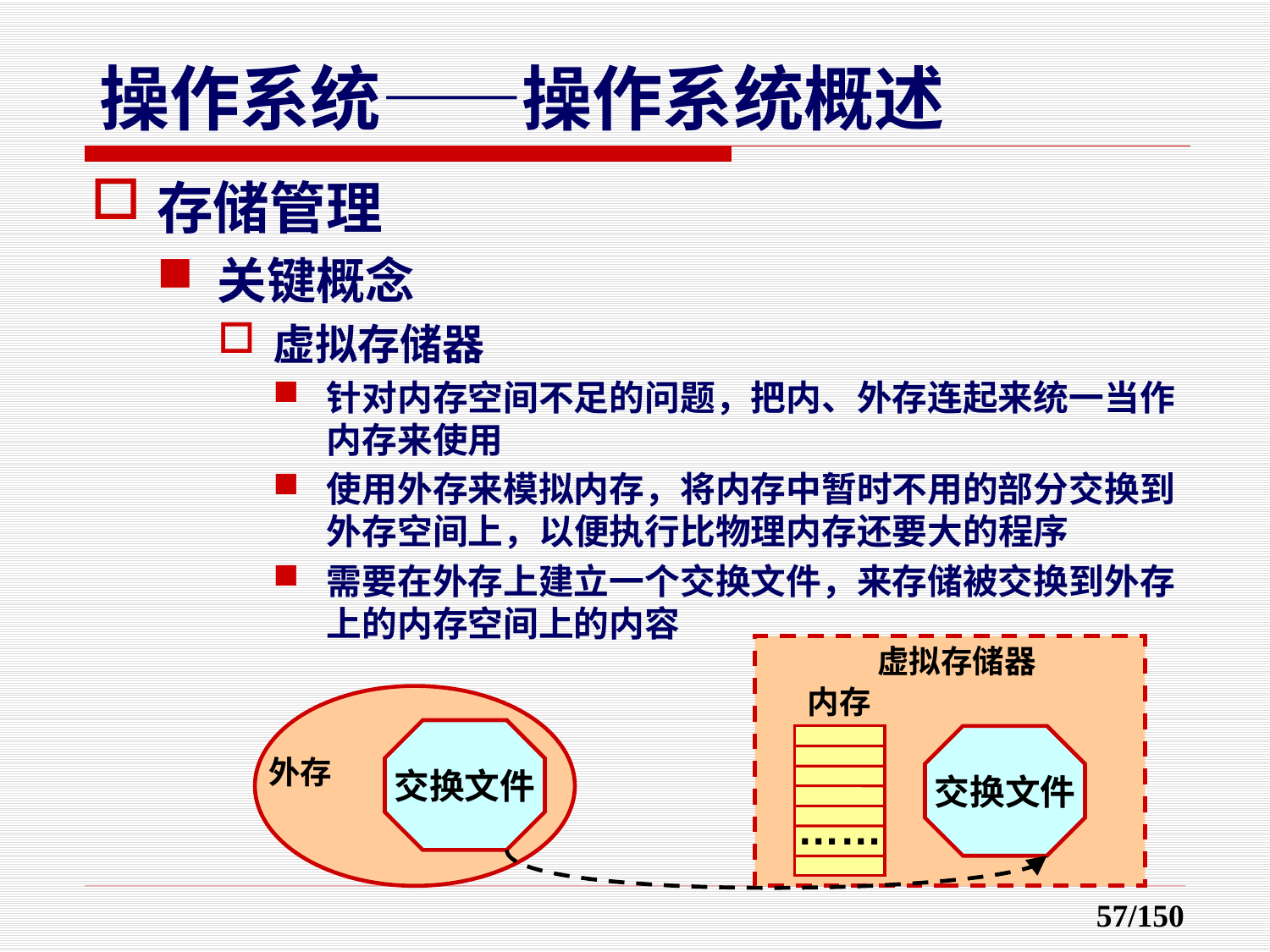

存储管理
关键概念
虚拟存储器
针对内存空间不足的问题，把内、外存连起来统一当作内存来使用
使用外存来模拟内存，将内存中暂时不用的部分交换到外存空间上，以便执行比物理内存还要大的程序
需要在外存上建立一个交换文件，来存储被交换到外存上的内存空间上的内容
虚拟存储器

内存

……

交换文件
外存
交换文件